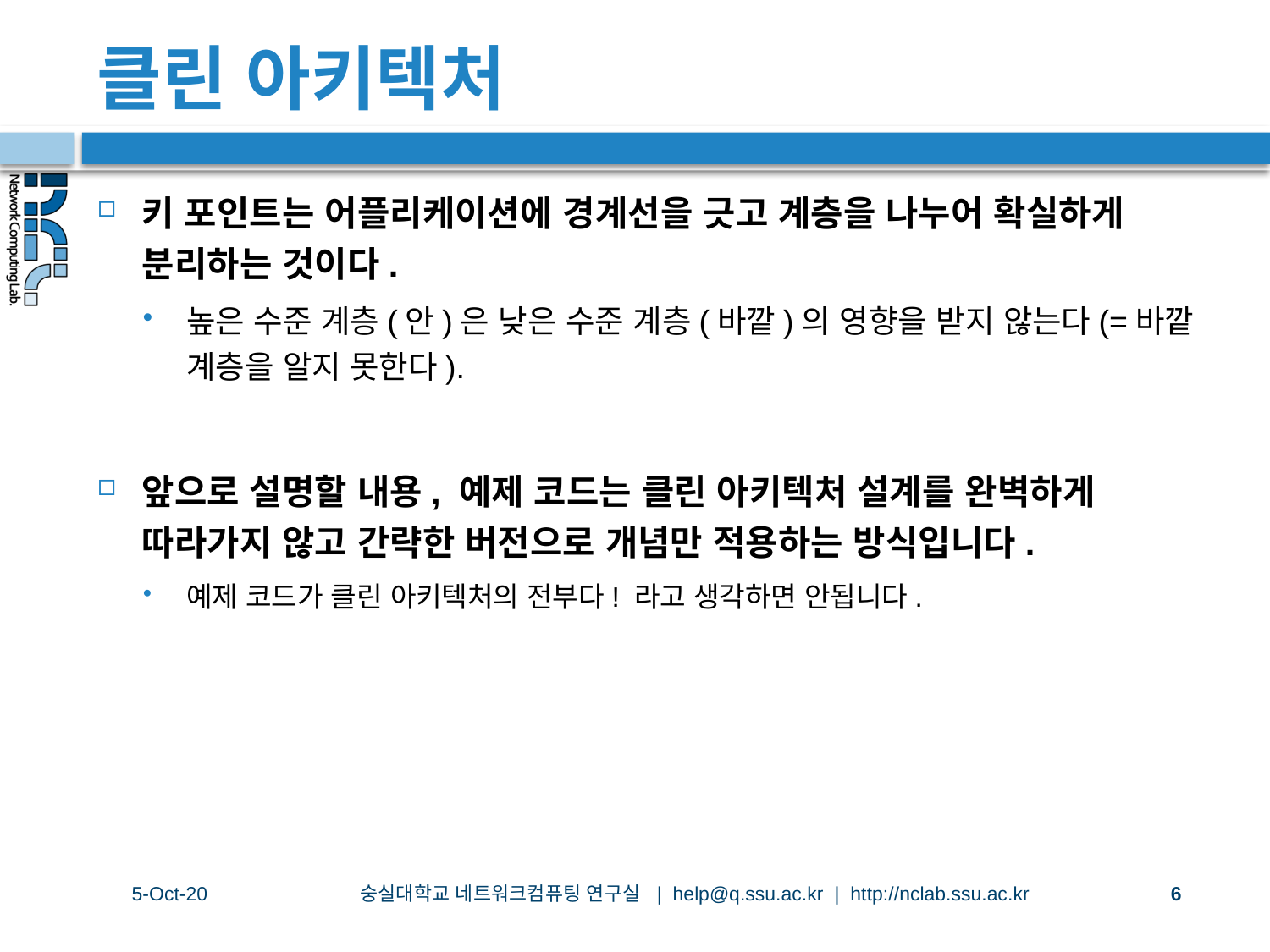

# 클린 아키텍처
키 포인트는 어플리케이션에 경계선을 긋고 계층을 나누어 확실하게 분리하는 것이다.
높은 수준 계층(안)은 낮은 수준 계층(바깥)의 영향을 받지 않는다(=바깥 계층을 알지 못한다).

앞으로 설명할 내용, 예제 코드는 클린 아키텍처 설계를 완벽하게 따라가지 않고 간략한 버전으로 개념만 적용하는 방식입니다.
예제 코드가 클린 아키텍처의 전부다! 라고 생각하면 안됩니다.

숭실대학교 네트워크컴퓨팅 연구실  |  help@q.ssu.ac.kr  |  http://nclab.ssu.ac.kr
5-Oct-20
6